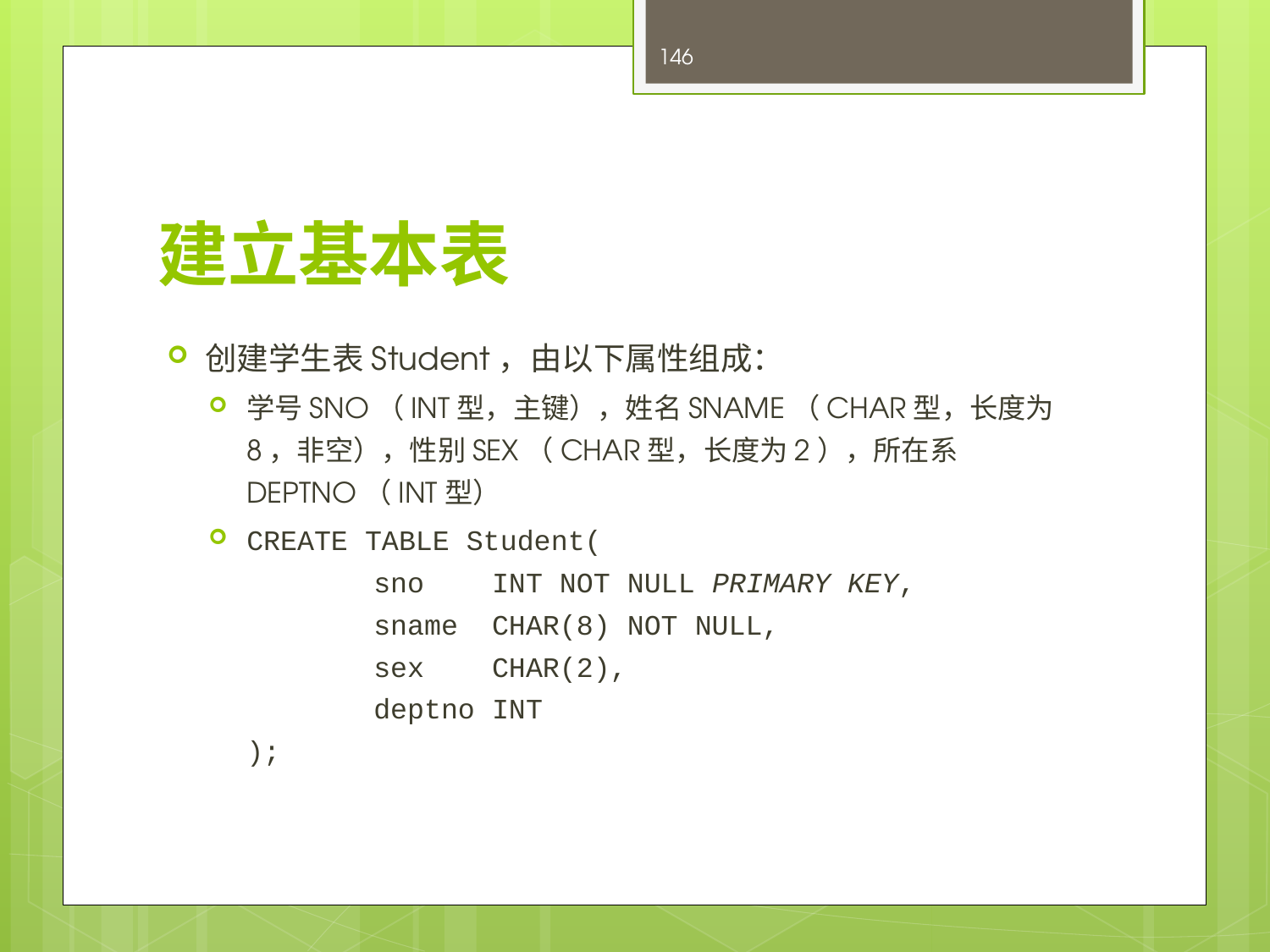

146
# 建立基本表
创建学生表Student，由以下属性组成：
学号SNO（INT型，主键），姓名SNAME（CHAR型，长度为8，非空），性别SEX（CHAR型，长度为2），所在系DEPTNO（INT型）
CREATE TABLE Student(
	sno    INT NOT NULL PRIMARY KEY,
	sname  CHAR(8) NOT NULL,
	sex    CHAR(2),
	deptno INT
);